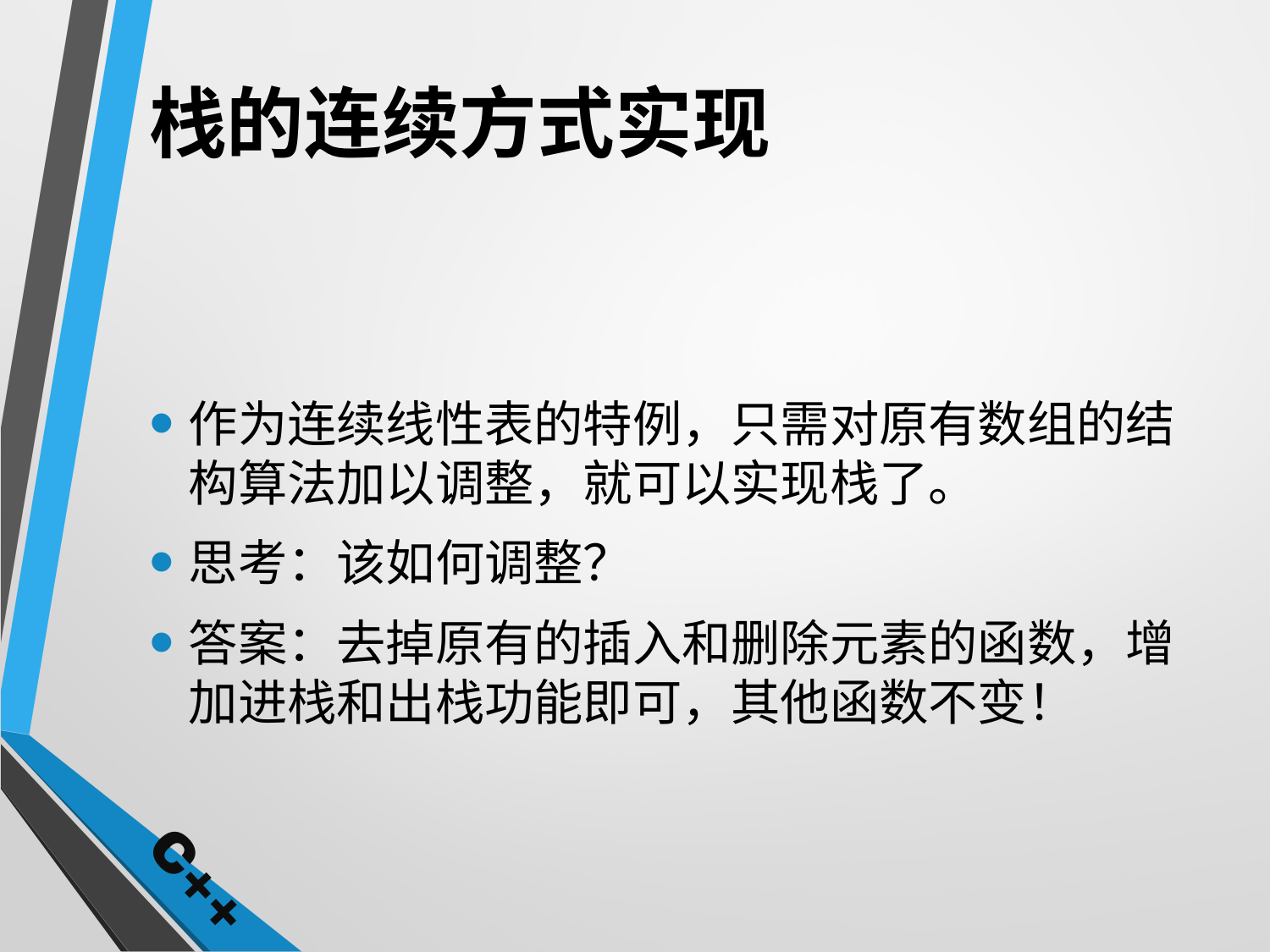

# 栈的连续方式实现
作为连续线性表的特例，只需对原有数组的结构算法加以调整，就可以实现栈了。
思考：该如何调整？
答案：去掉原有的插入和删除元素的函数，增加进栈和出栈功能即可，其他函数不变！